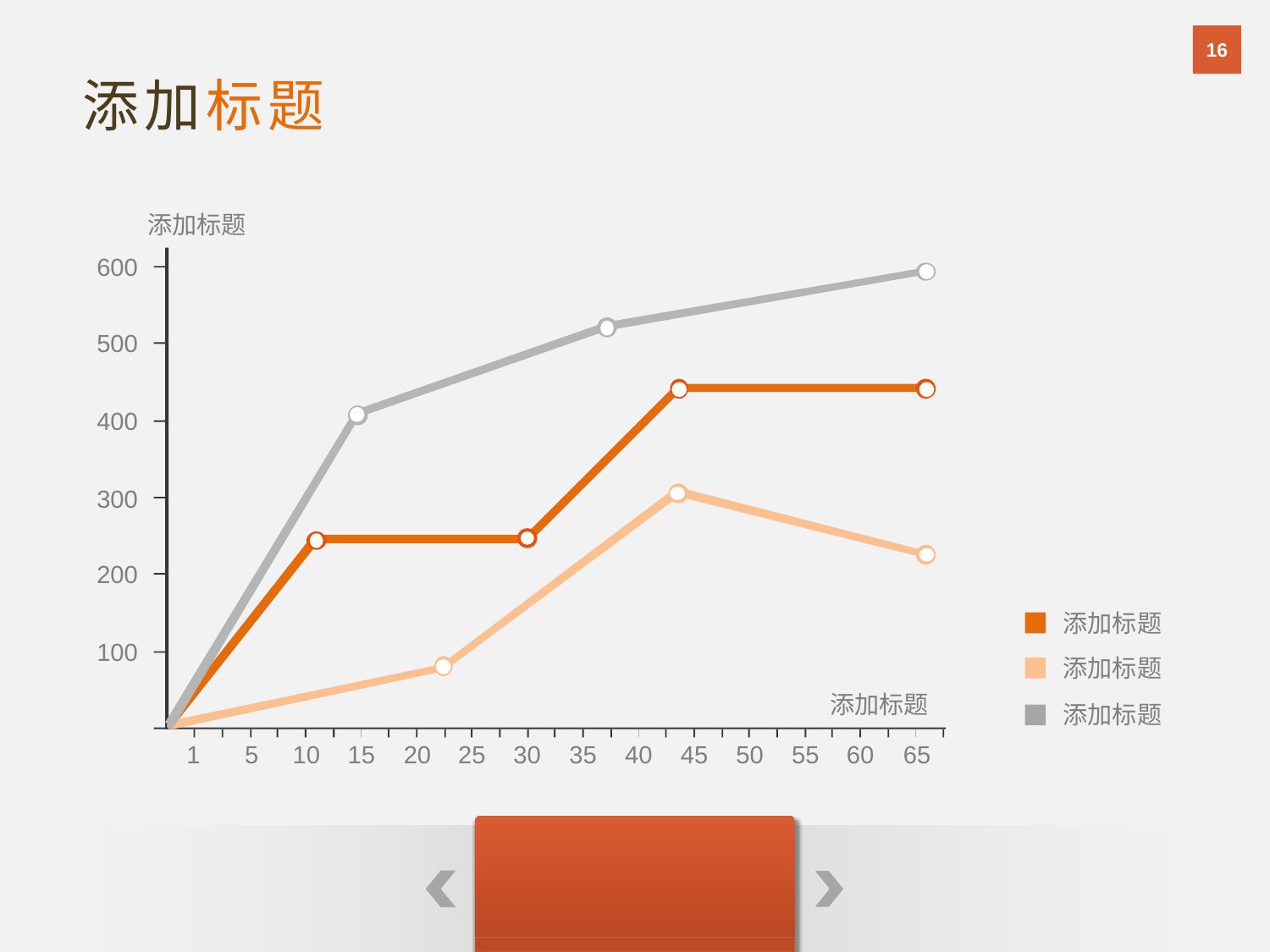

16
添加标题
添加标题
600

500
400
300
200
添加标题

100
添加标题

添加标题
添加标题

1
5
10
15
20
25
30
35
40
45
50
55
60
65